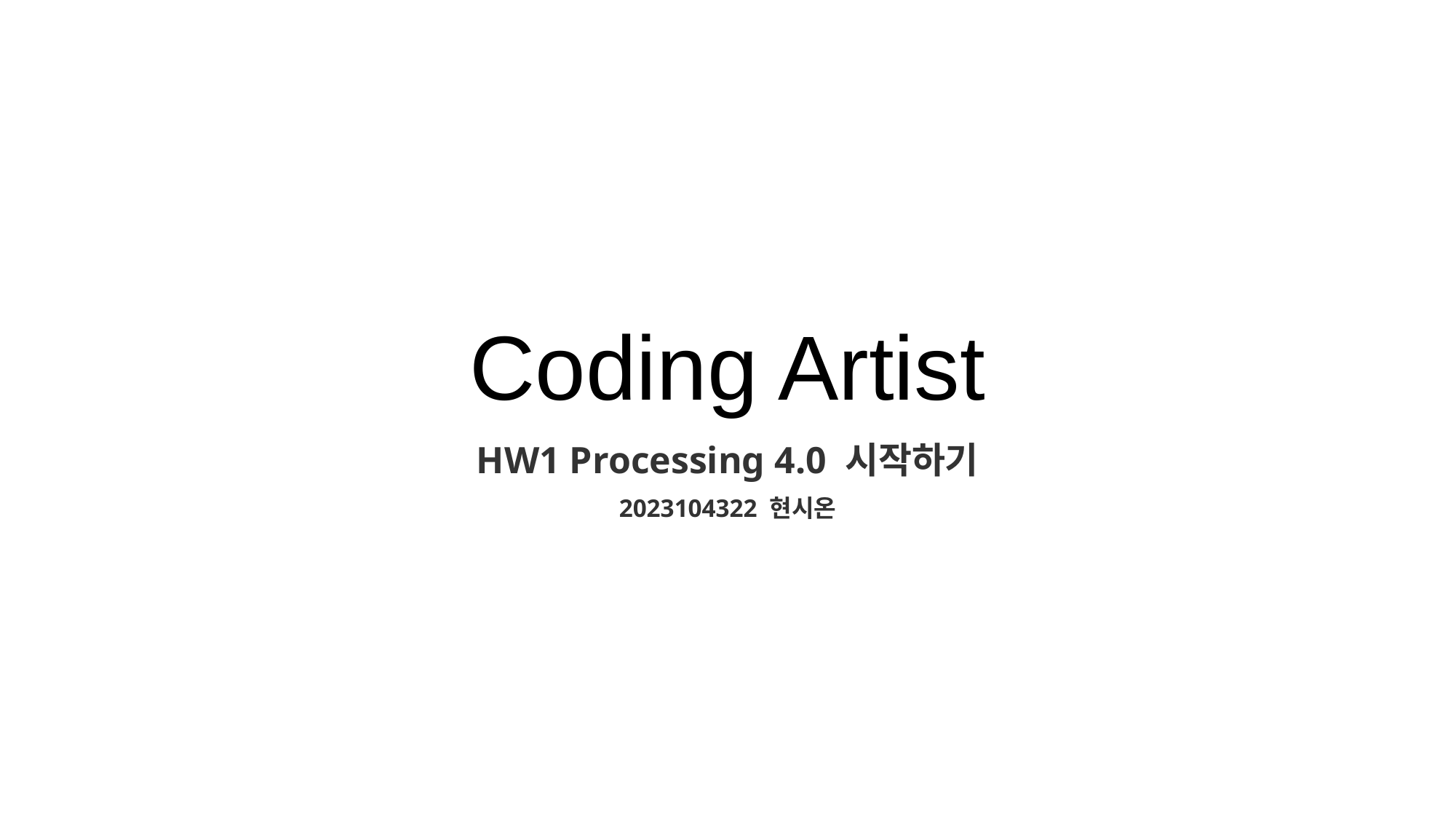

# Coding Artist
HW1 Processing 4.0 시작하기
2023104322 현시온